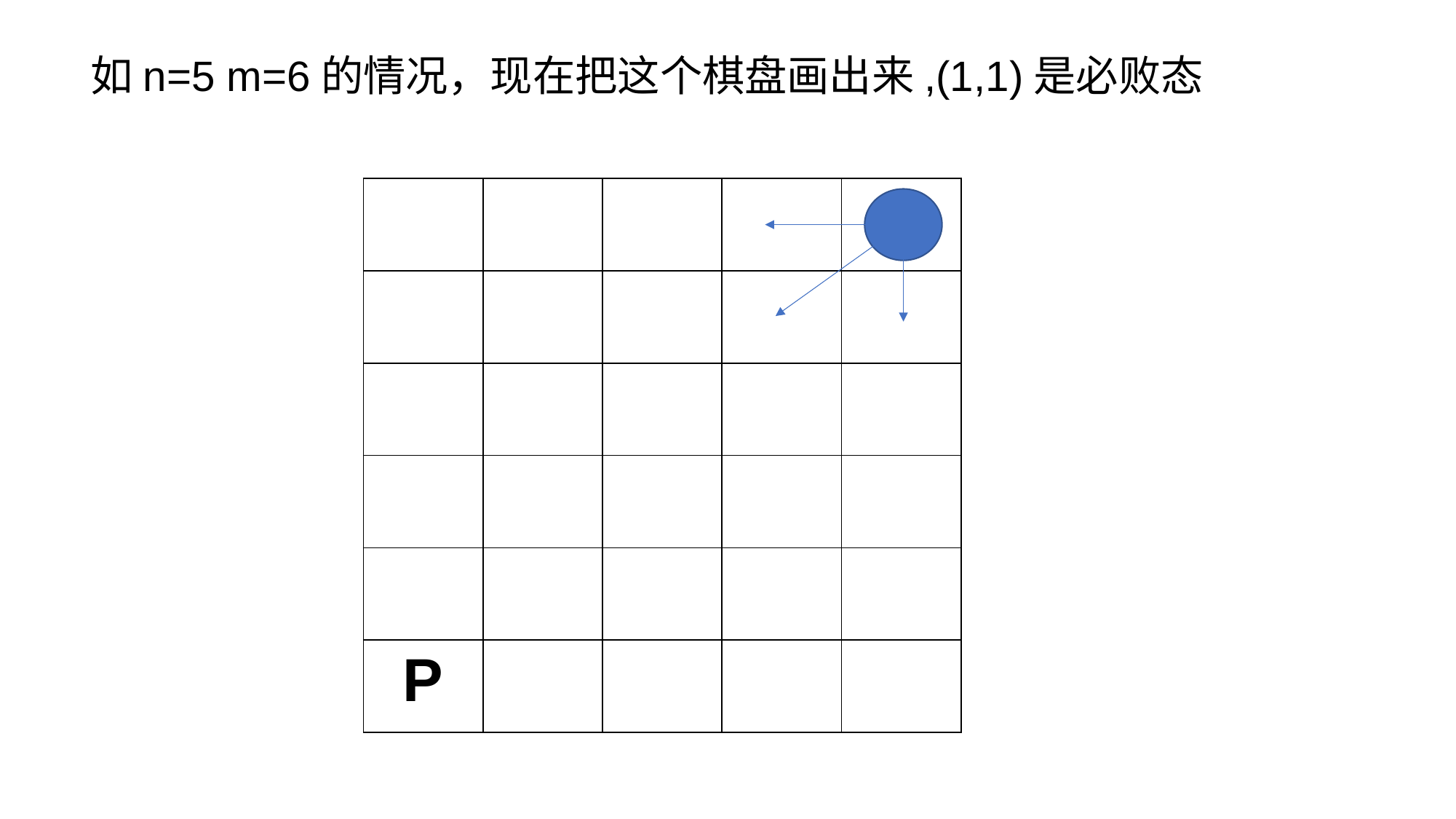

如n=5 m=6的情况，现在把这个棋盘画出来,(1,1)是必败态
|  |  |  |  |  |
| --- | --- | --- | --- | --- |
|  |  |  |  |  |
|  |  |  |  |  |
|  |  |  |  |  |
|  |  |  |  |  |
| P |  |  |  |  |